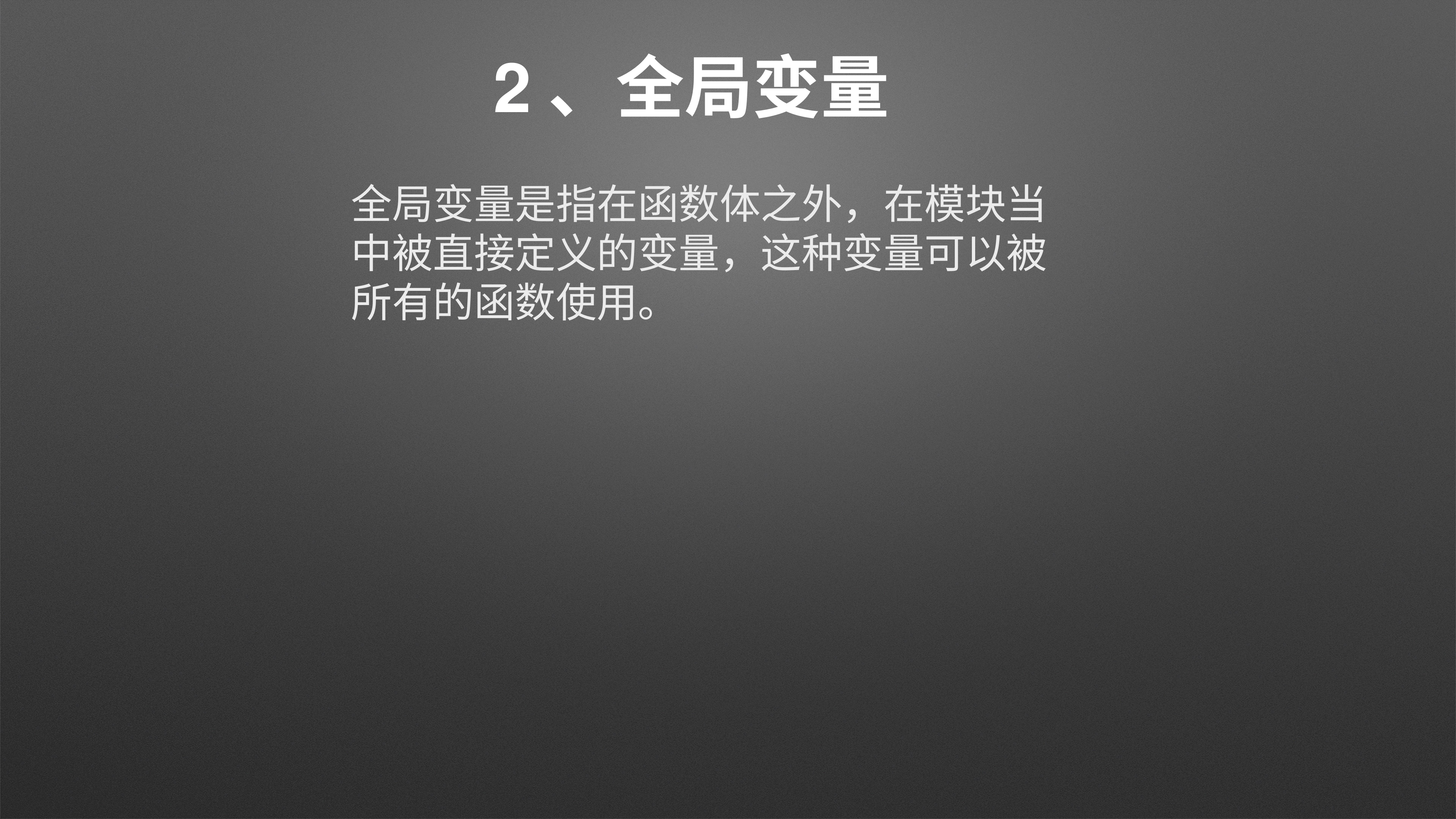

# 2、全局变量
全局变量是指在函数体之外，在模块当中被直接定义的变量，这种变量可以被所有的函数使用。